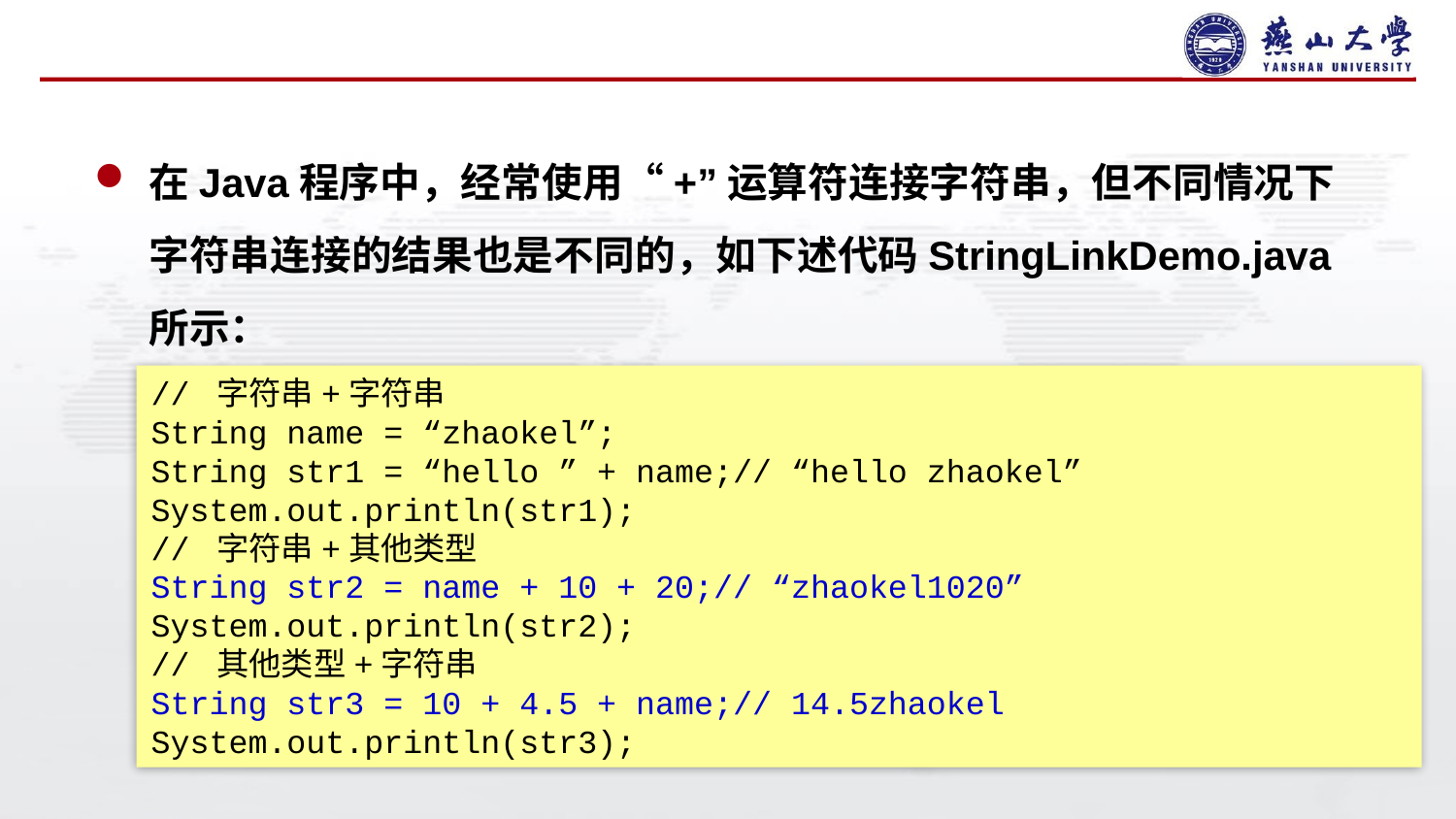

#
在Java程序中，经常使用“+”运算符连接字符串，但不同情况下字符串连接的结果也是不同的，如下述代码StringLinkDemo.java所示：

// 字符串+字符串
String name = “zhaokel”;
String str1 = “hello ” + name;// “hello zhaokel”
System.out.println(str1);
// 字符串+其他类型
String str2 = name + 10 + 20;// “zhaokel1020”
System.out.println(str2);
// 其他类型+字符串
String str3 = 10 + 4.5 + name;// 14.5zhaokel
System.out.println(str3);